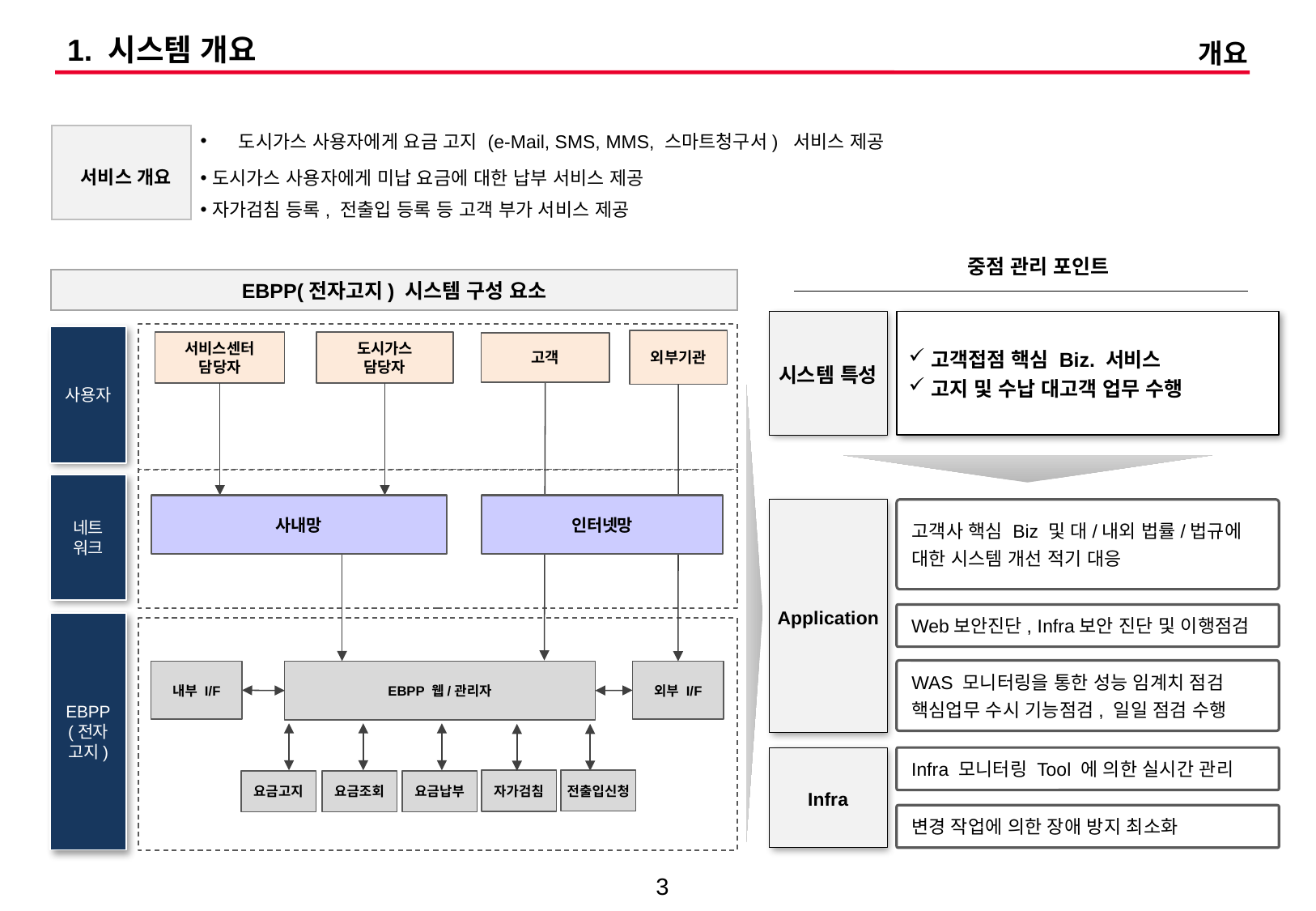

# 1. 시스템 개요
개요
 도시가스 사용자에게 요금 고지 (e-Mail, SMS, MMS, 스마트청구서)  서비스 제공
도시가스 사용자에게 미납 요금에 대한 납부 서비스 제공
자가검침 등록, 전출입 등록 등 고객 부가 서비스 제공
 서비스 개요
중점 관리 포인트
EBPP(전자고지) 시스템 구성 요소
시스템 특성
고객접점 핵심 Biz. 서비스
고지 및 수납 대고객 업무 수행

사용자
외부기관
서비스센터
담당자
도시가스
담당자
고객

네트
워크
사내망
인터넷망
고객사 핵심 Biz 및 대/내외 법률/법규에
대한 시스템 개선 적기 대응
Application
Web보안진단, Infra보안 진단 및 이행점검

EBPP
(전자
고지)

WAS 모니터링을 통한 성능 임계치 점검
핵심업무 수시 기능점검, 일일 점검 수행
내부 I/F
EBPP 웹/관리자
외부 I/F
Infra
Infra 모니터링 Tool 에 의한 실시간 관리
전출입신청
자가검침
요금납부
요금조회
요금고지
변경 작업에 의한 장애 방지 최소화